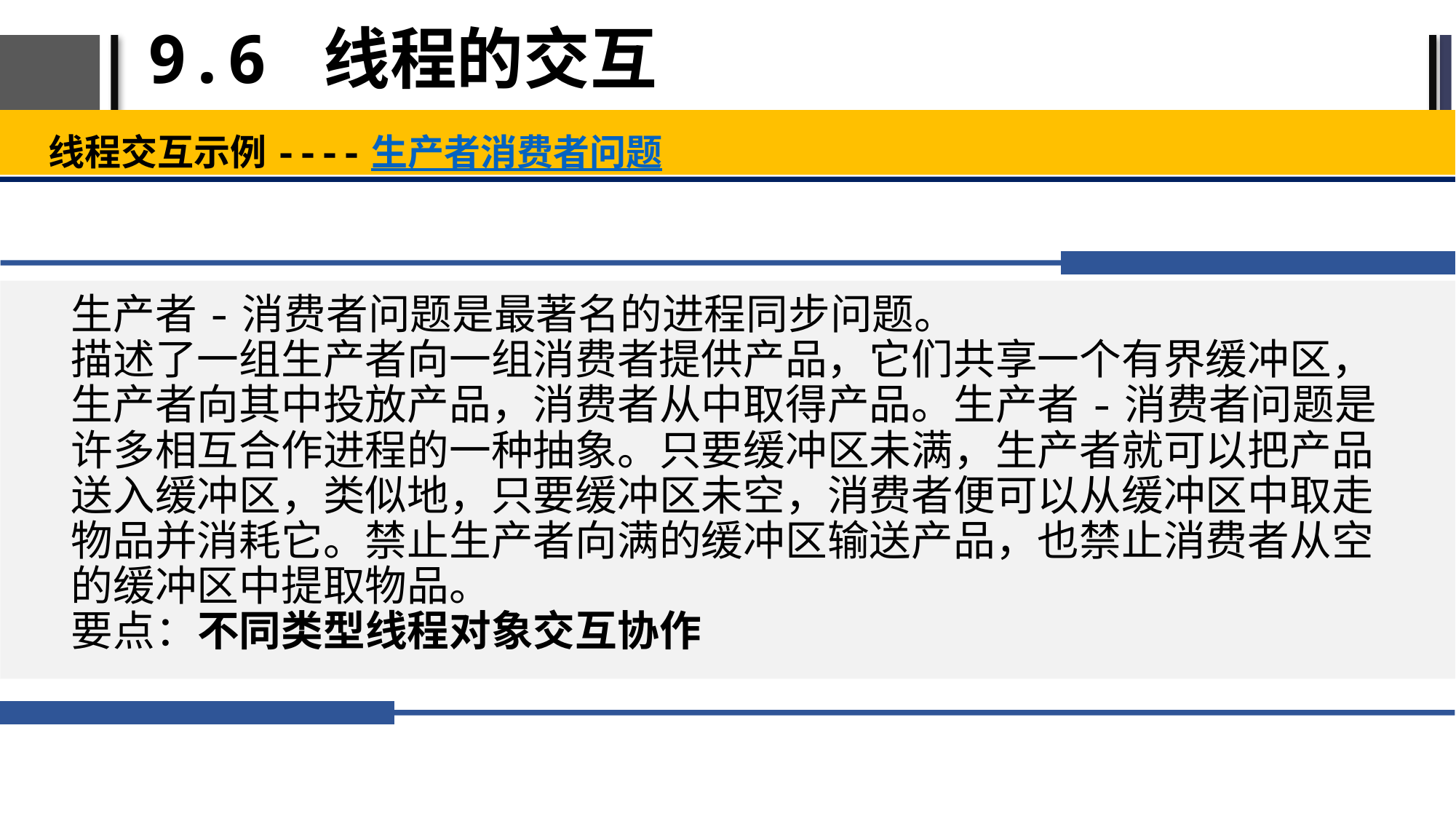

# 9.6 线程的交互

线程交互示例----生产者消费者问题

生产者-消费者问题是最著名的进程同步问题。
描述了一组生产者向一组消费者提供产品，它们共享一个有界缓冲区，生产者向其中投放产品，消费者从中取得产品。生产者-消费者问题是许多相互合作进程的一种抽象。只要缓冲区未满，生产者就可以把产品送入缓冲区，类似地，只要缓冲区未空，消费者便可以从缓冲区中取走物品并消耗它。禁止生产者向满的缓冲区输送产品，也禁止消费者从空的缓冲区中提取物品。
要点：不同类型线程对象交互协作